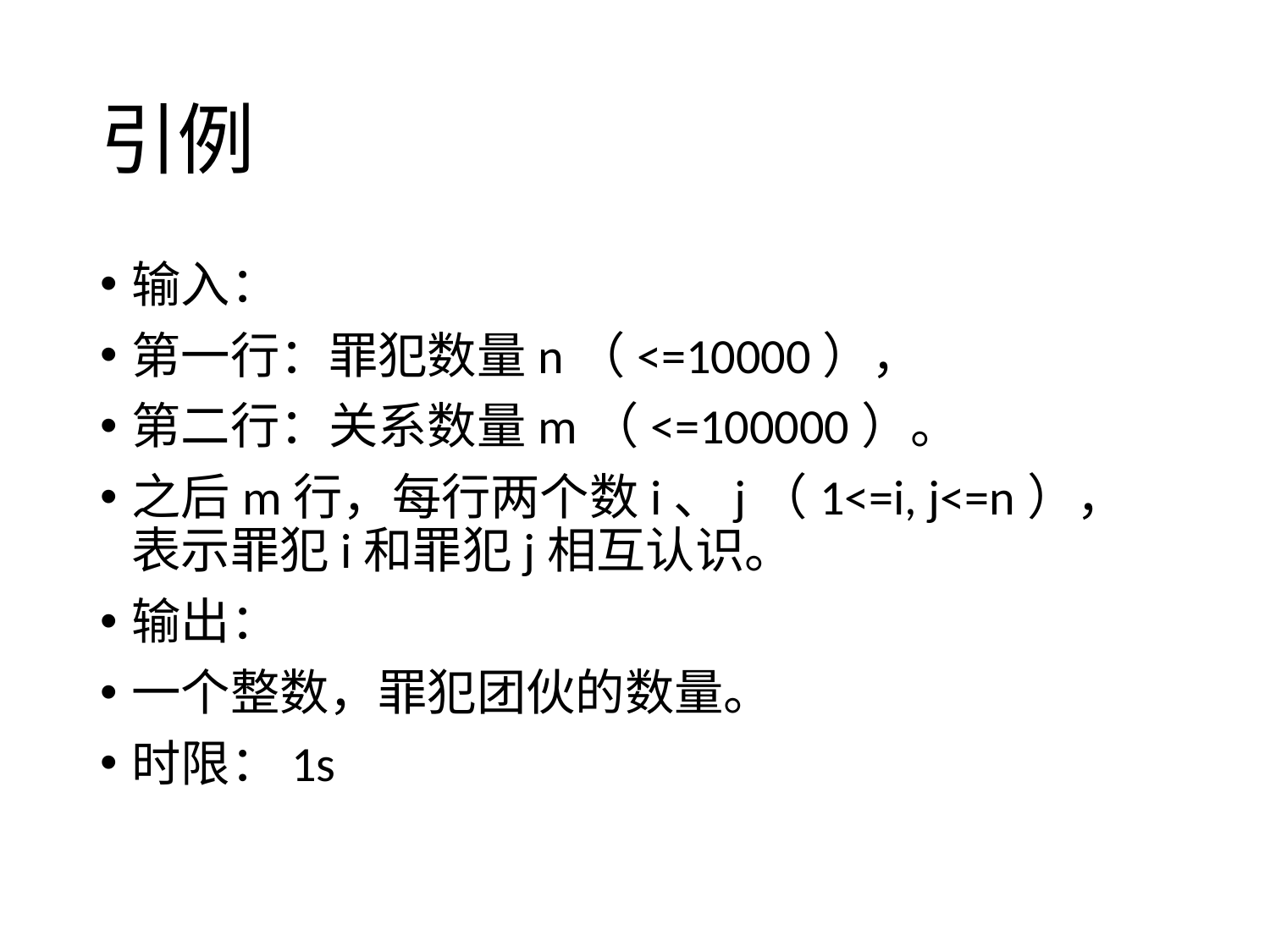

# 引例
输入：
第一行：罪犯数量n（<=10000），
第二行：关系数量m（<=100000）。
之后m行，每行两个数i、j（1<=i, j<=n），表示罪犯i和罪犯j相互认识。
输出：
一个整数，罪犯团伙的数量。
时限：1s